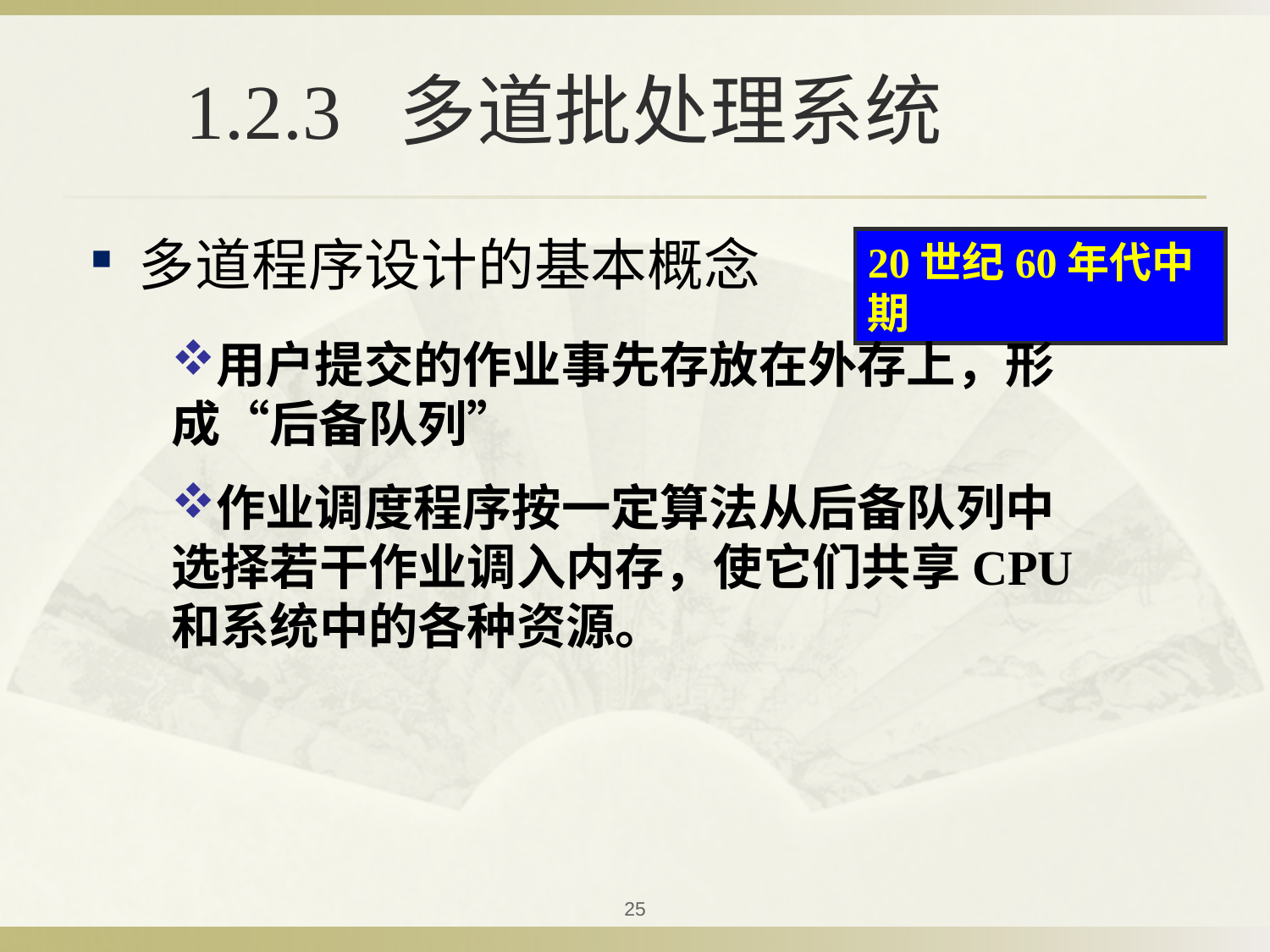

# 1.2.3  多道批处理系统
多道程序设计的基本概念
20世纪60年代中期
用户提交的作业事先存放在外存上，形成“后备队列”
作业调度程序按一定算法从后备队列中选择若干作业调入内存，使它们共享CPU和系统中的各种资源。
25